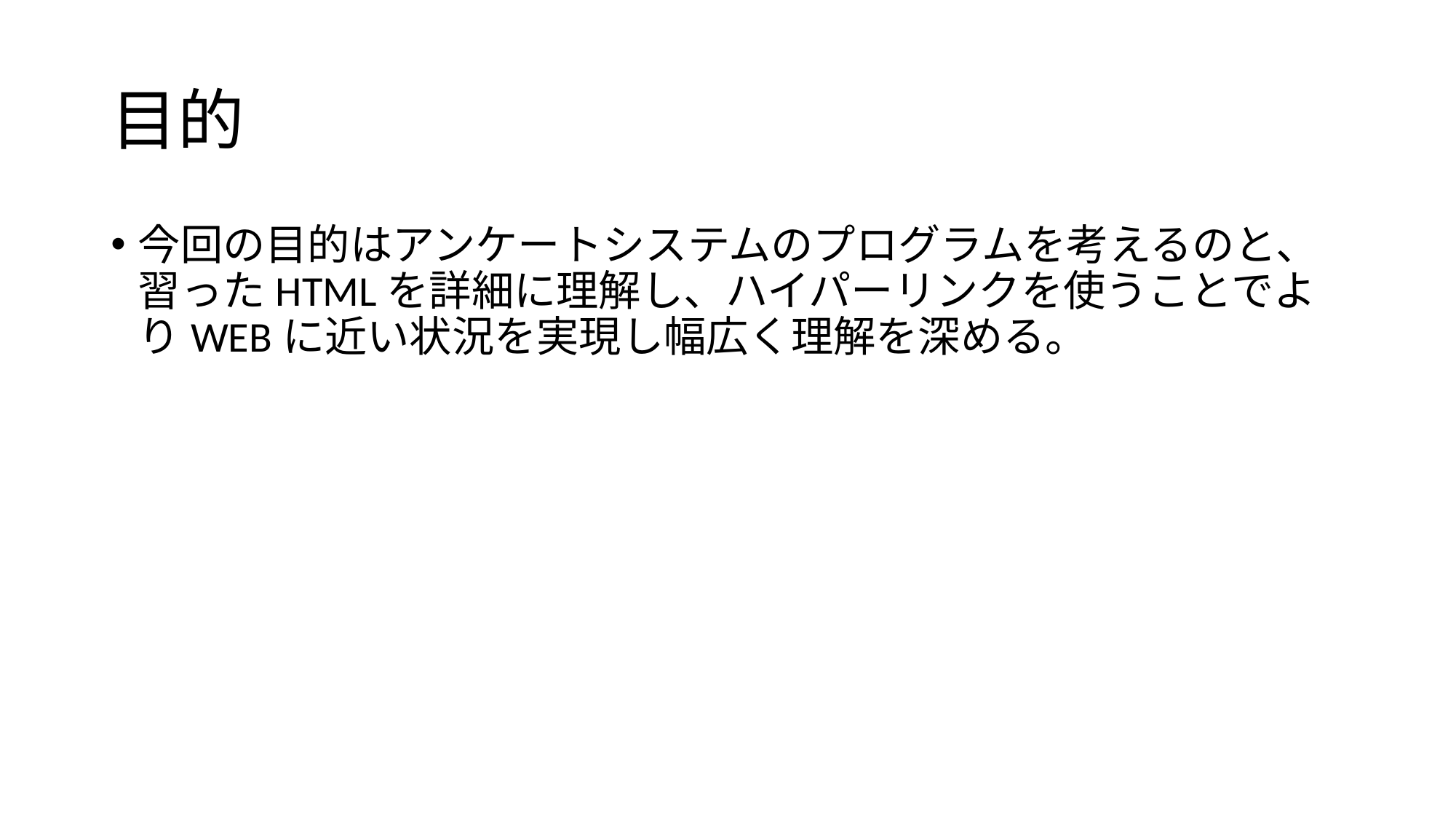

# 目的
今回の目的はアンケートシステムのプログラムを考えるのと、習ったHTMLを詳細に理解し、ハイパーリンクを使うことでよりWEBに近い状況を実現し幅広く理解を深める。